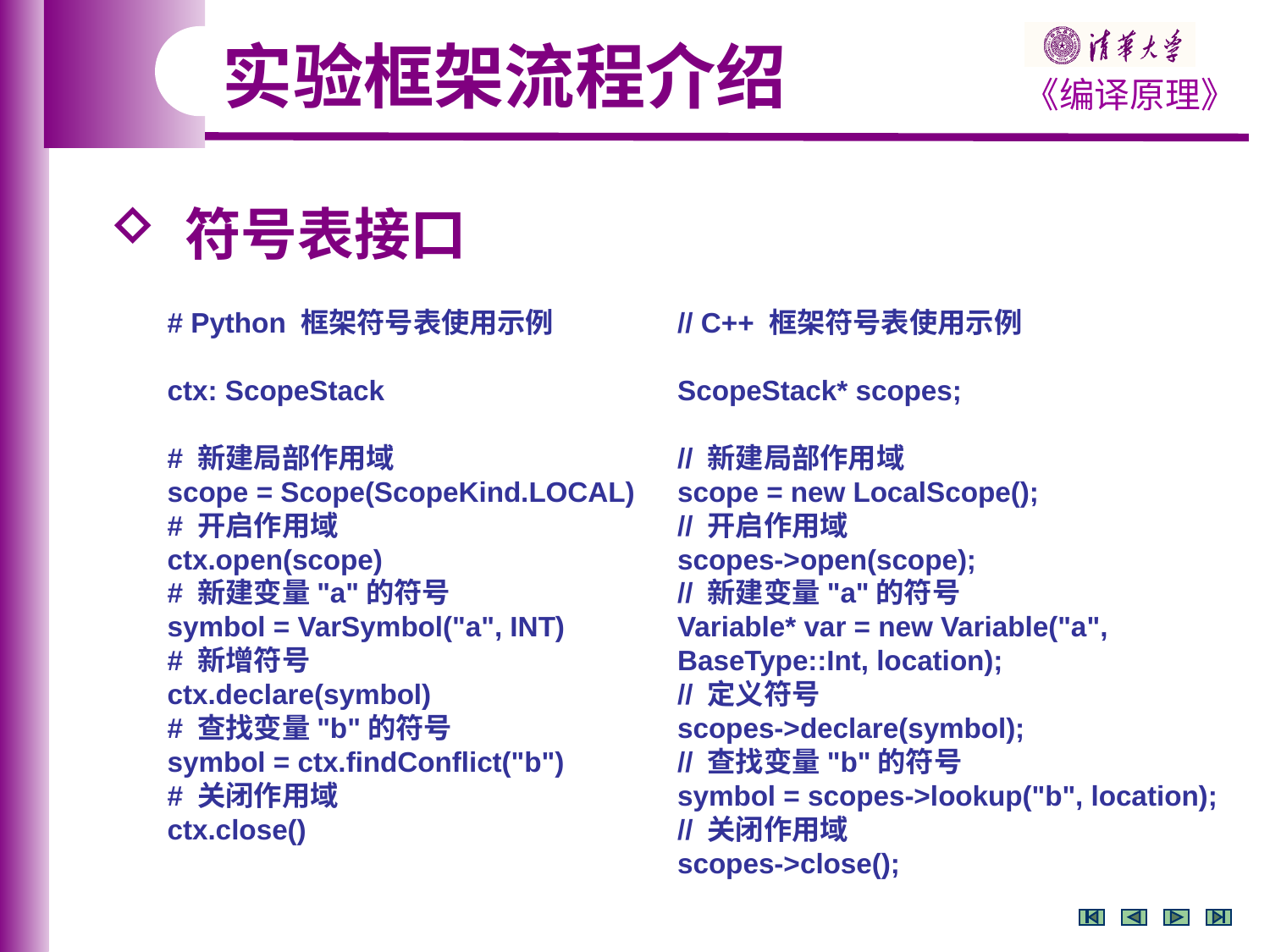

实验框架流程介绍
 符号表接口
# Python 框架符号表使用示例

ctx: ScopeStack

# 新建局部作用域
scope = Scope(ScopeKind.LOCAL)
# 开启作用域
ctx.open(scope)
# 新建变量"a"的符号
symbol = VarSymbol("a", INT)
# 新增符号
ctx.declare(symbol)
# 查找变量"b"的符号
symbol = ctx.findConflict("b")
# 关闭作用域
ctx.close()
// C++ 框架符号表使用示例

ScopeStack* scopes;

// 新建局部作用域
scope = new LocalScope();
// 开启作用域
scopes->open(scope);
// 新建变量"a"的符号
Variable* var = new Variable("a", BaseType::Int, location);
// 定义符号
scopes->declare(symbol);
// 查找变量"b"的符号
symbol = scopes->lookup("b", location);
// 关闭作用域
scopes->close();